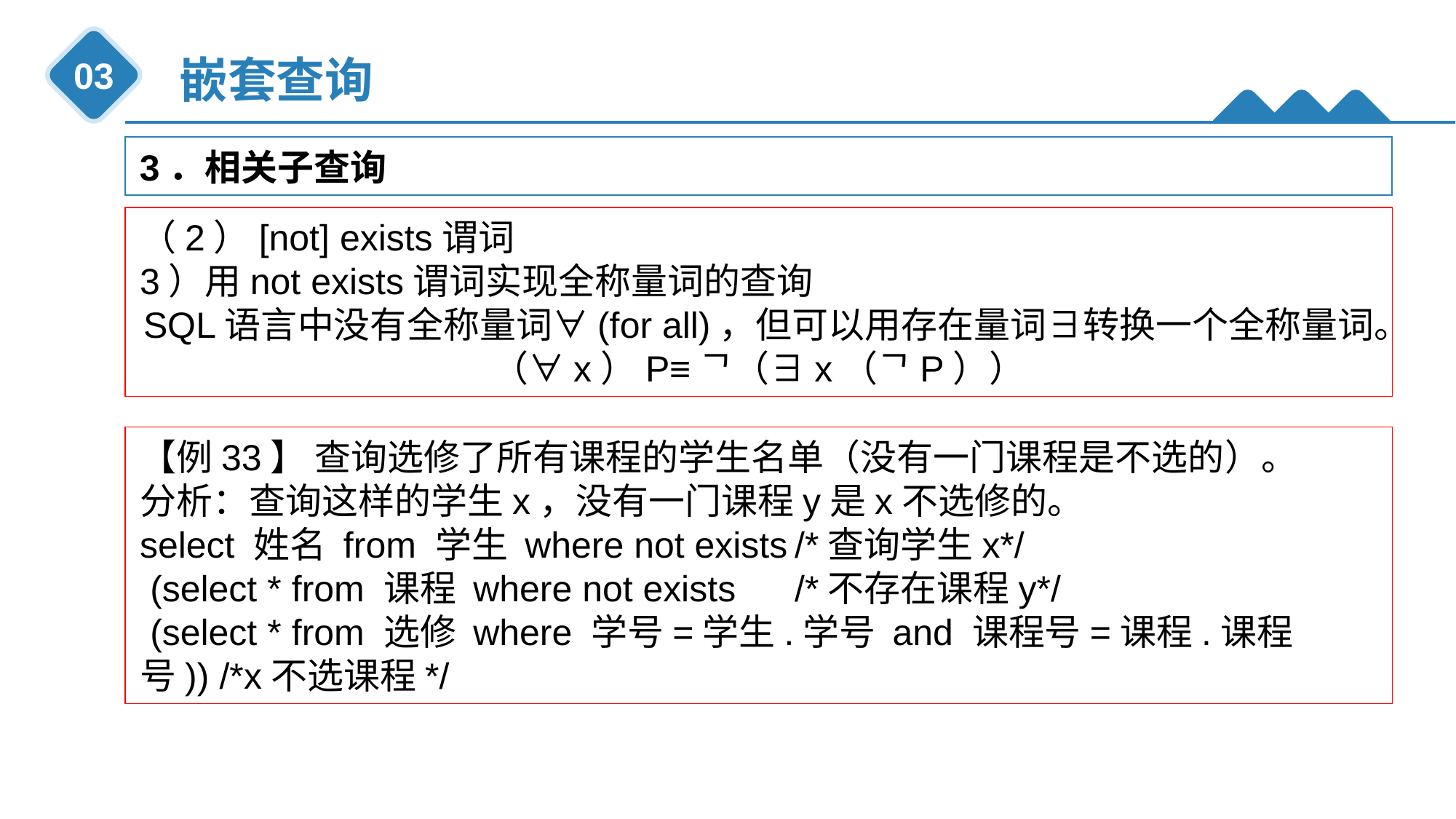

嵌套查询
03

3．相关子查询
（2）[not] exists谓词
3）用not exists谓词实现全称量词的查询
SQL语言中没有全称量词∀(for all)，但可以用存在量词∃转换一个全称量词。（∀x）P≡ᄀ（∃x（ᄀP））
主讲：叶潮流
合肥学院
【例33】 查询选修了所有课程的学生名单（没有一门课程是不选的）。
分析：查询这样的学生x，没有一门课程y是x不选修的。
select 姓名 from 学生 where not exists	/*查询学生x*/
 (select * from 课程 where not exists  	/*不存在课程y*/
 (select * from 选修 where 学号=学生.学号 and 课程号=课程.课程号)) /*x不选课程*/